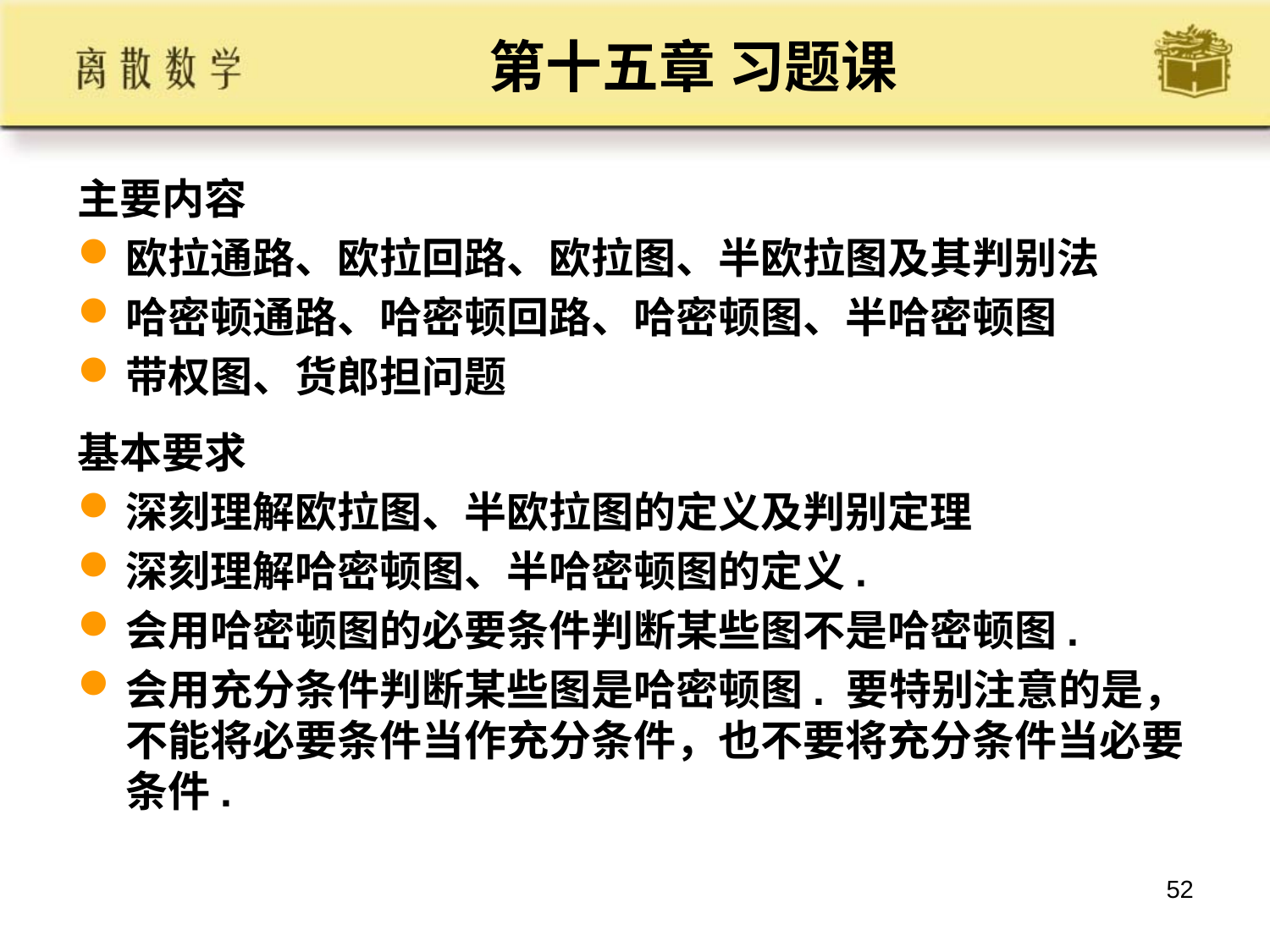

# 第十五章 习题课
主要内容
欧拉通路、欧拉回路、欧拉图、半欧拉图及其判别法
哈密顿通路、哈密顿回路、哈密顿图、半哈密顿图
带权图、货郎担问题
基本要求
深刻理解欧拉图、半欧拉图的定义及判别定理
深刻理解哈密顿图、半哈密顿图的定义.
会用哈密顿图的必要条件判断某些图不是哈密顿图.
会用充分条件判断某些图是哈密顿图. 要特别注意的是，不能将必要条件当作充分条件，也不要将充分条件当必要条件.
52